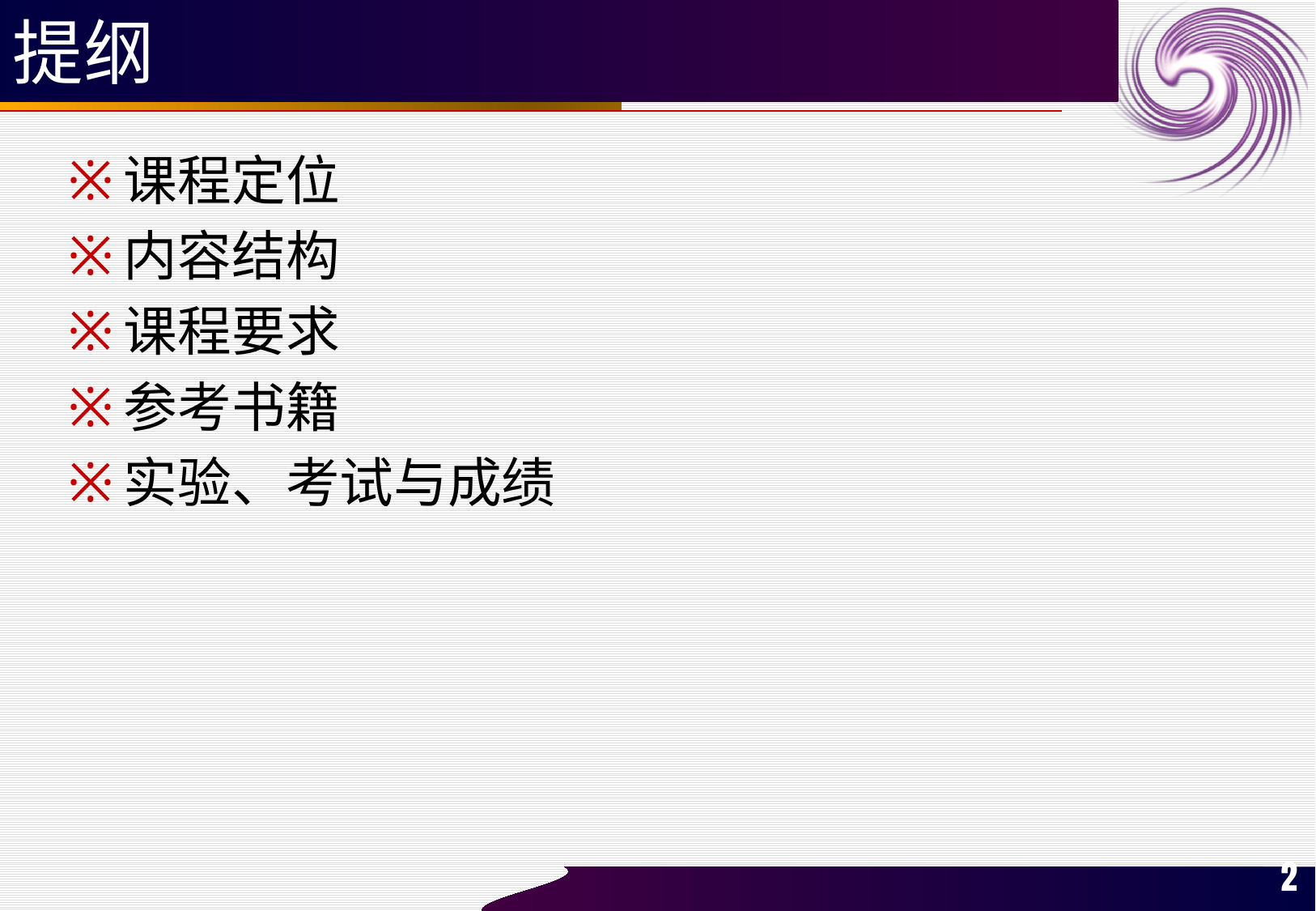

# 提纲
课程定位
内容结构
课程要求
参考书籍
实验、考试与成绩
2